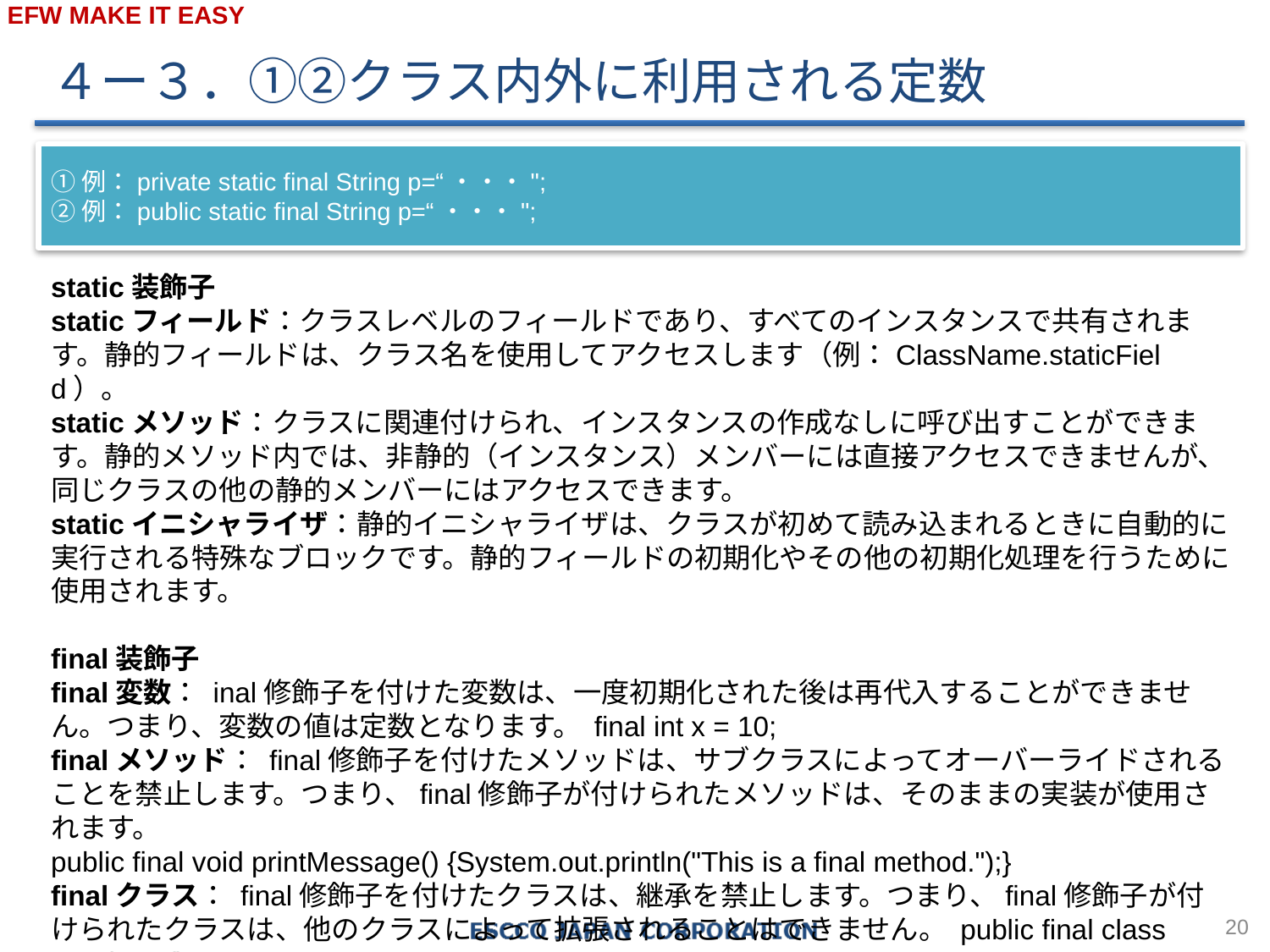

４ー３．①②クラス内外に利用される定数
①例：private static final String p=“・・・";
②例：public static final String p=“・・・";
static装飾子
staticフィールド：クラスレベルのフィールドであり、すべてのインスタンスで共有されます。静的フィールドは、クラス名を使用してアクセスします（例：ClassName.staticField）。
staticメソッド：クラスに関連付けられ、インスタンスの作成なしに呼び出すことができます。静的メソッド内では、非静的（インスタンス）メンバーには直接アクセスできませんが、同じクラスの他の静的メンバーにはアクセスできます。
staticイニシャライザ：静的イニシャライザは、クラスが初めて読み込まれるときに自動的に実行される特殊なブロックです。静的フィールドの初期化やその他の初期化処理を行うために使用されます。

final装飾子
final変数： inal修飾子を付けた変数は、一度初期化された後は再代入することができません。つまり、変数の値は定数となります。 final int x = 10;
finalメソッド： final修飾子を付けたメソッドは、サブクラスによってオーバーライドされることを禁止します。つまり、final修飾子が付けられたメソッドは、そのままの実装が使用されます。
public final void printMessage() {System.out.println("This is a final method.");}
finalクラス： final修飾子を付けたクラスは、継承を禁止します。つまり、final修飾子が付けられたクラスは、他のクラスによって拡張されることはできません。 public final class MyClass {}
20